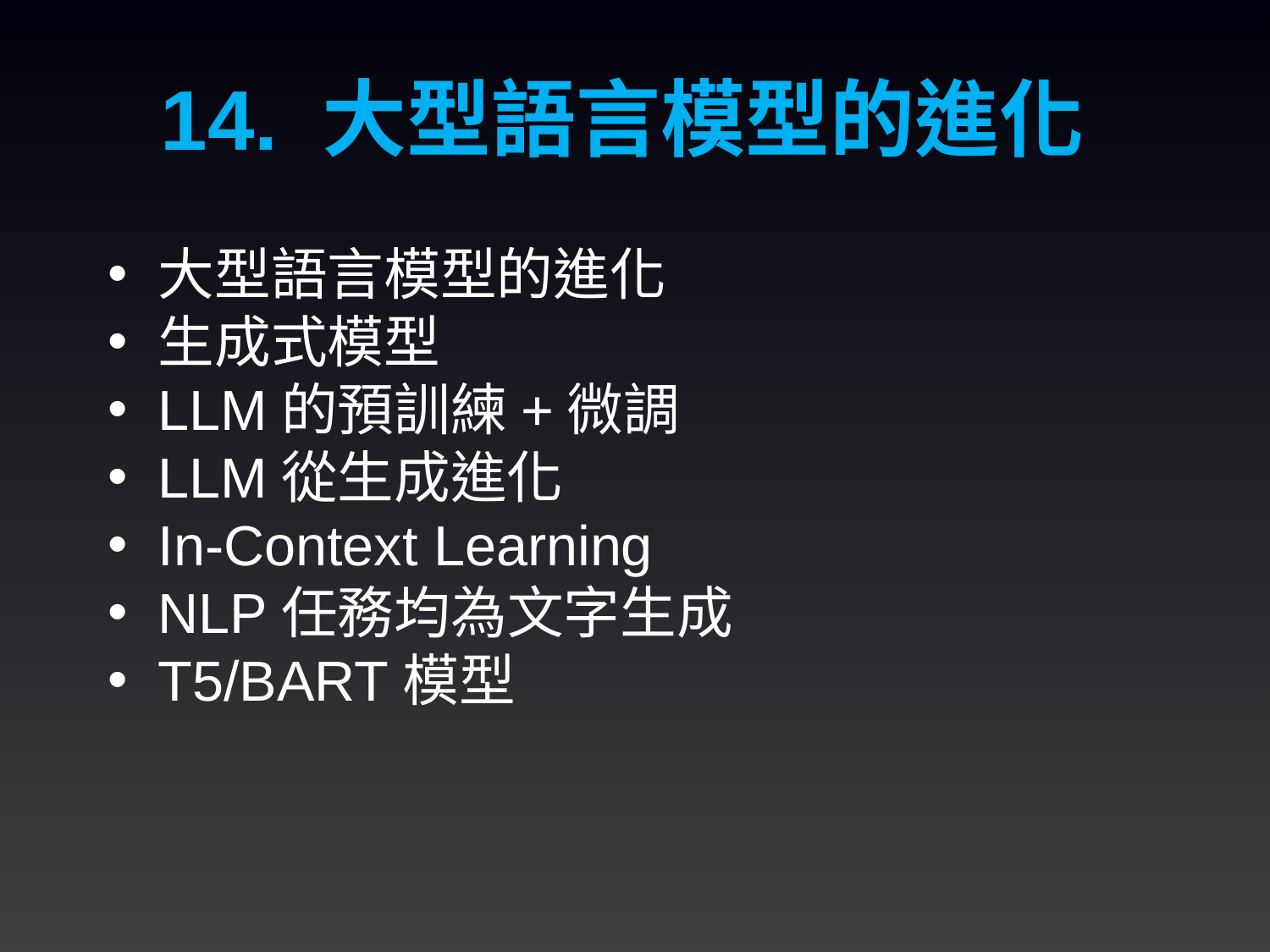

14. 大型語言模型的進化
大型語言模型的進化
生成式模型
LLM的預訓練+微調
LLM從生成進化
In-Context Learning
NLP任務均為文字生成
T5/BART模型